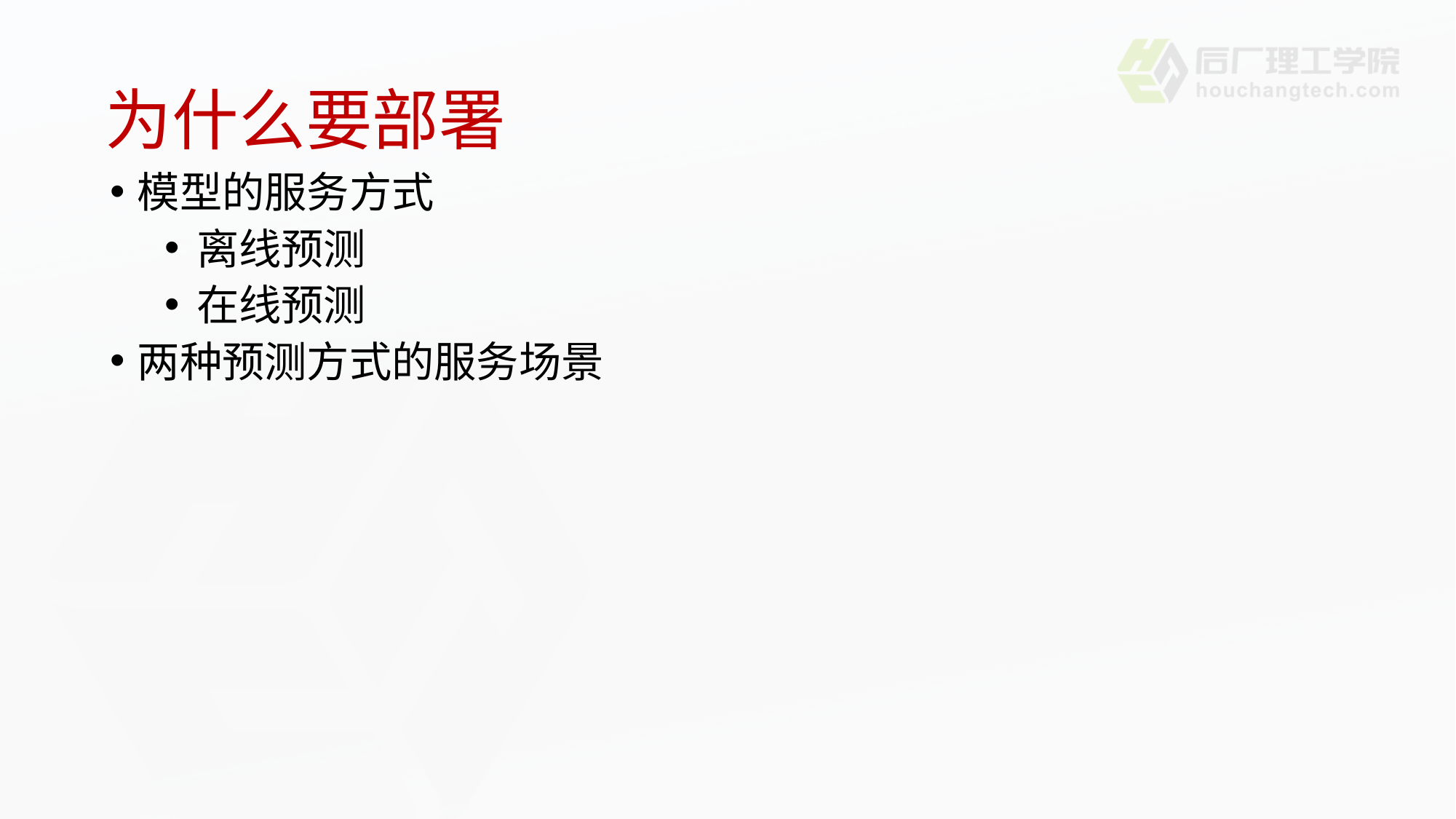

# 为什么要部署
模型的服务方式
离线预测
在线预测
两种预测方式的服务场景